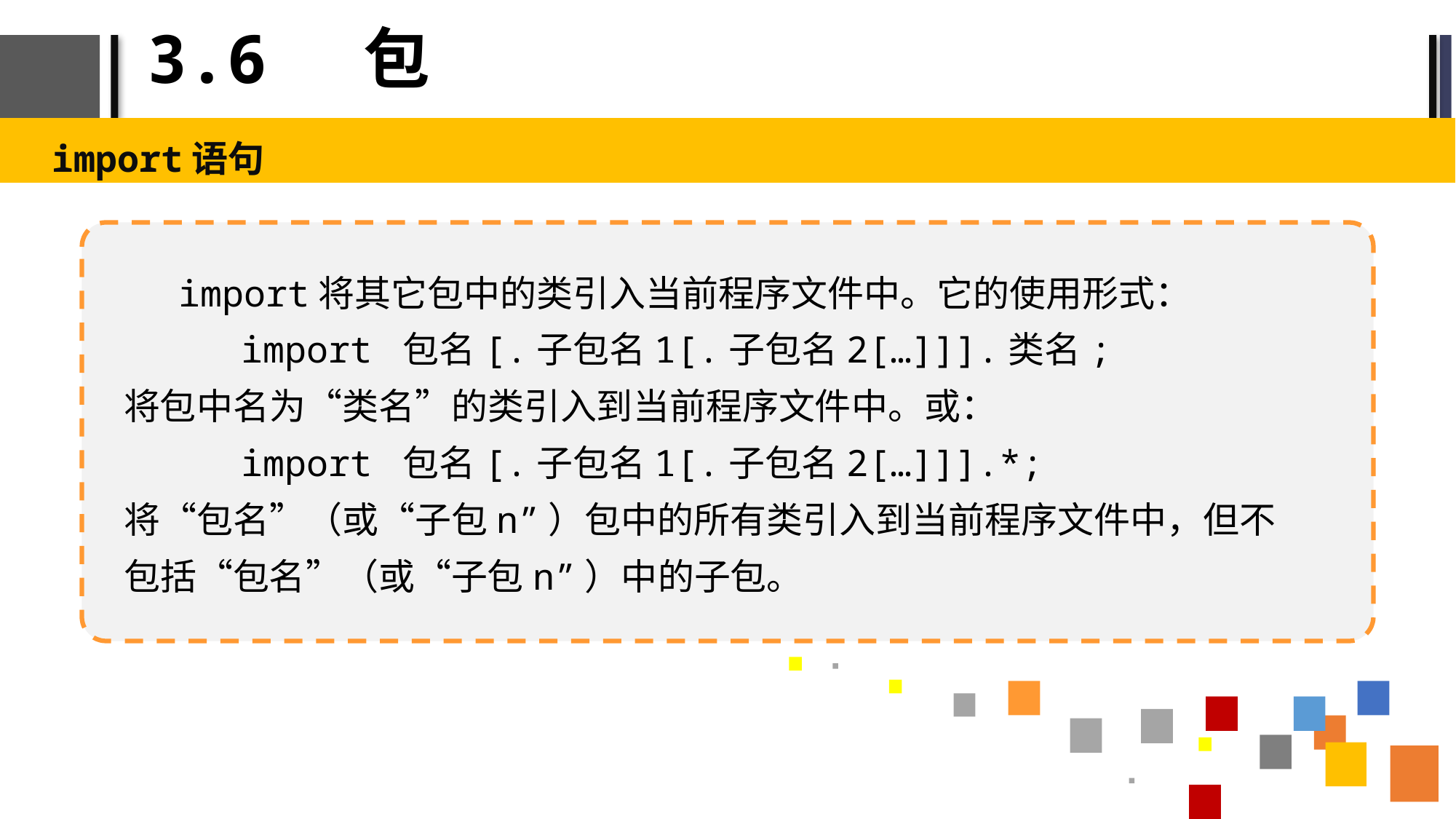

# 3.6  包

import语句

import将其它包中的类引入当前程序文件中。它的使用形式：
import 包名[.子包名1[.子包名2[…]]].类名;
将包中名为“类名”的类引入到当前程序文件中。或：
import 包名[.子包名1[.子包名2[…]]].*;
将“包名”（或“子包n”）包中的所有类引入到当前程序文件中，但不包括“包名”（或“子包n”）中的子包。